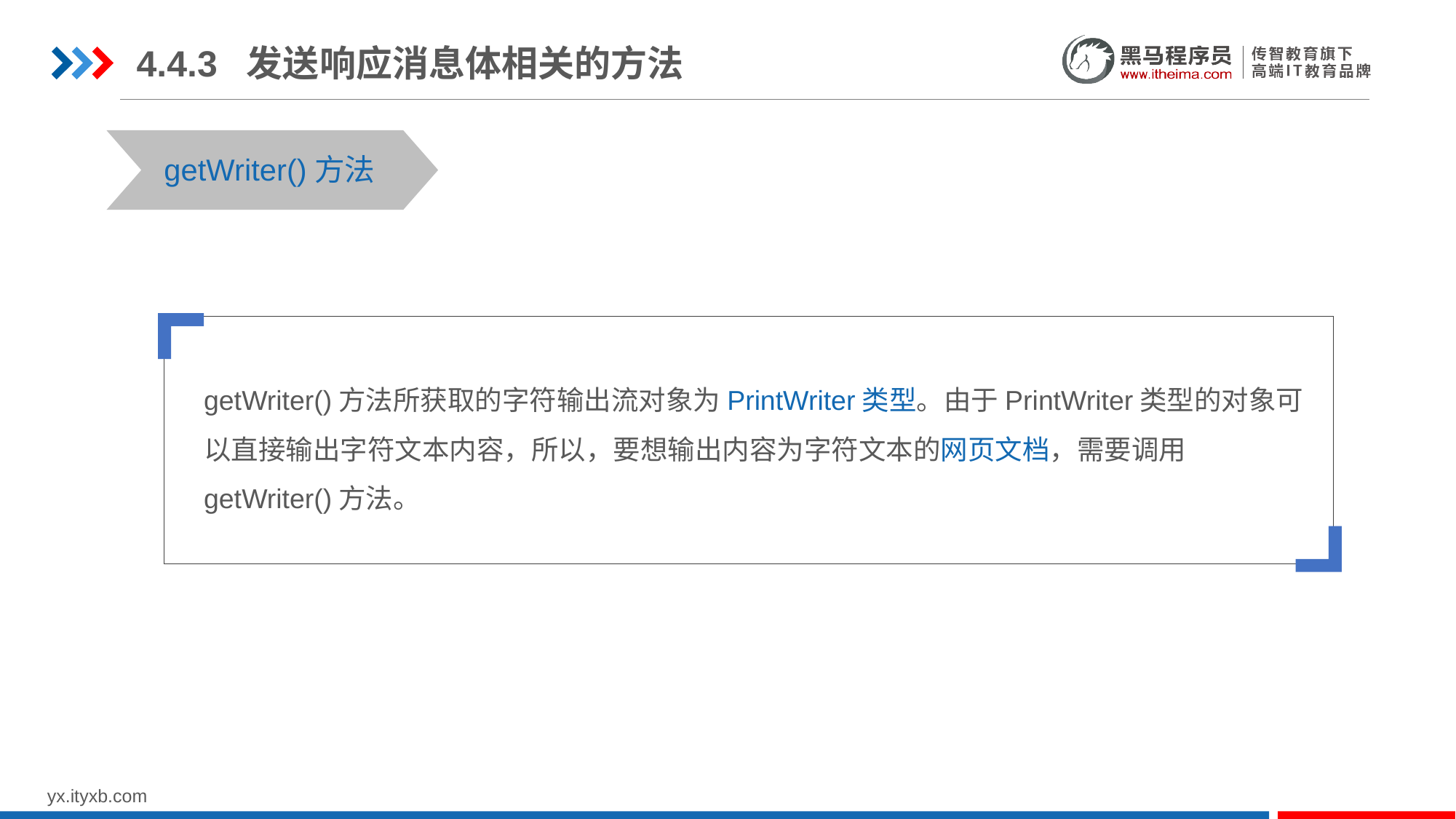

4.4.3  发送响应消息体相关的方法

getWriter()方法

getWriter()方法所获取的字符输出流对象为PrintWriter类型。由于PrintWriter类型的对象可以直接输出字符文本内容，所以，要想输出内容为字符文本的网页文档，需要调用getWriter()方法。